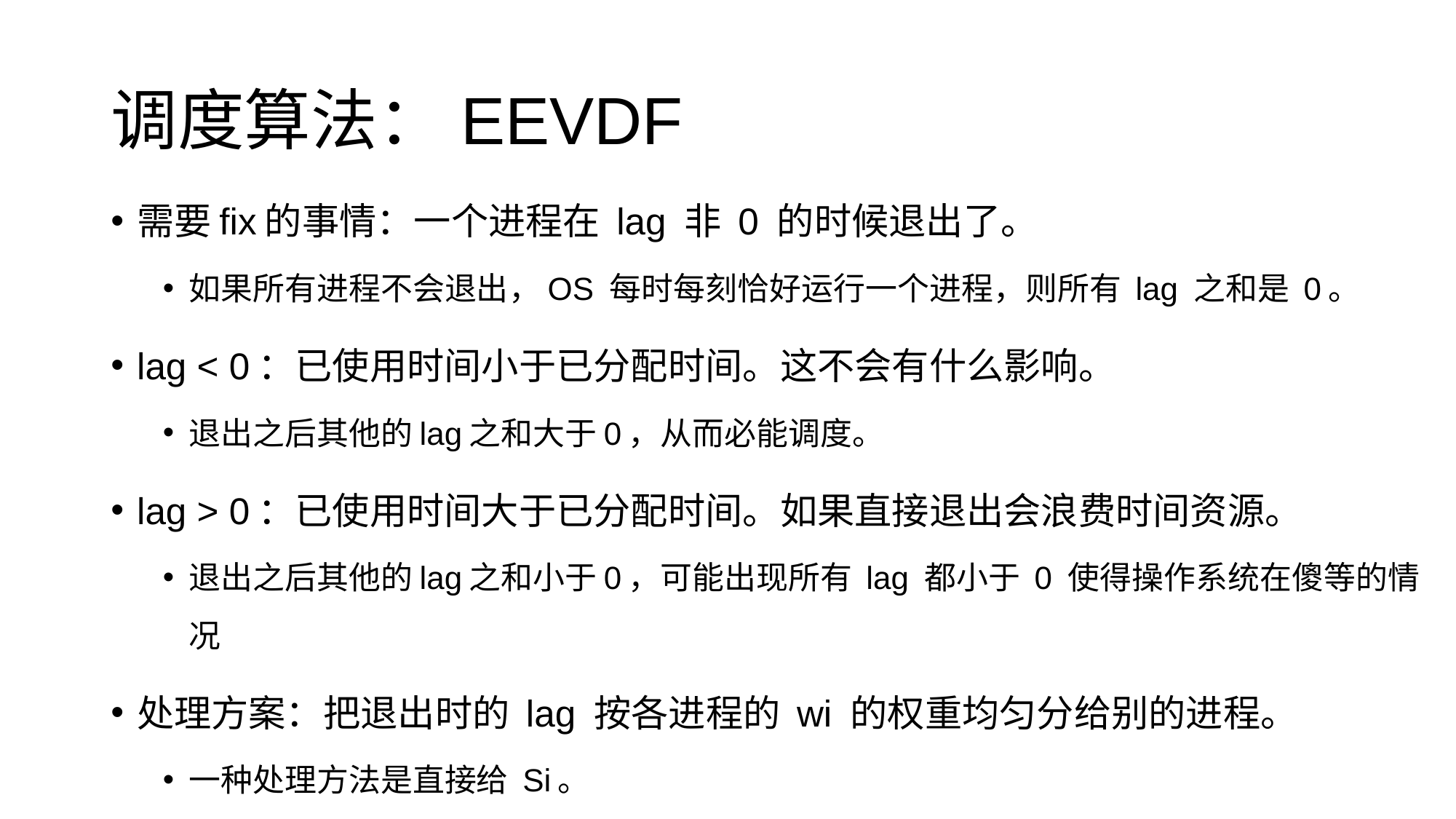

# 调度算法：EEVDF
需要fix的事情：一个进程在 lag 非 0 的时候退出了。
如果所有进程不会退出，OS 每时每刻恰好运行一个进程，则所有 lag 之和是 0。
lag < 0：已使用时间小于已分配时间。这不会有什么影响。
退出之后其他的lag之和大于0，从而必能调度。
lag > 0：已使用时间大于已分配时间。如果直接退出会浪费时间资源。
退出之后其他的lag之和小于0，可能出现所有 lag 都小于 0 使得操作系统在傻等的情况
处理方案：把退出时的 lag 按各进程的 wi 的权重均匀分给别的进程。
一种处理方法是直接给 Si。